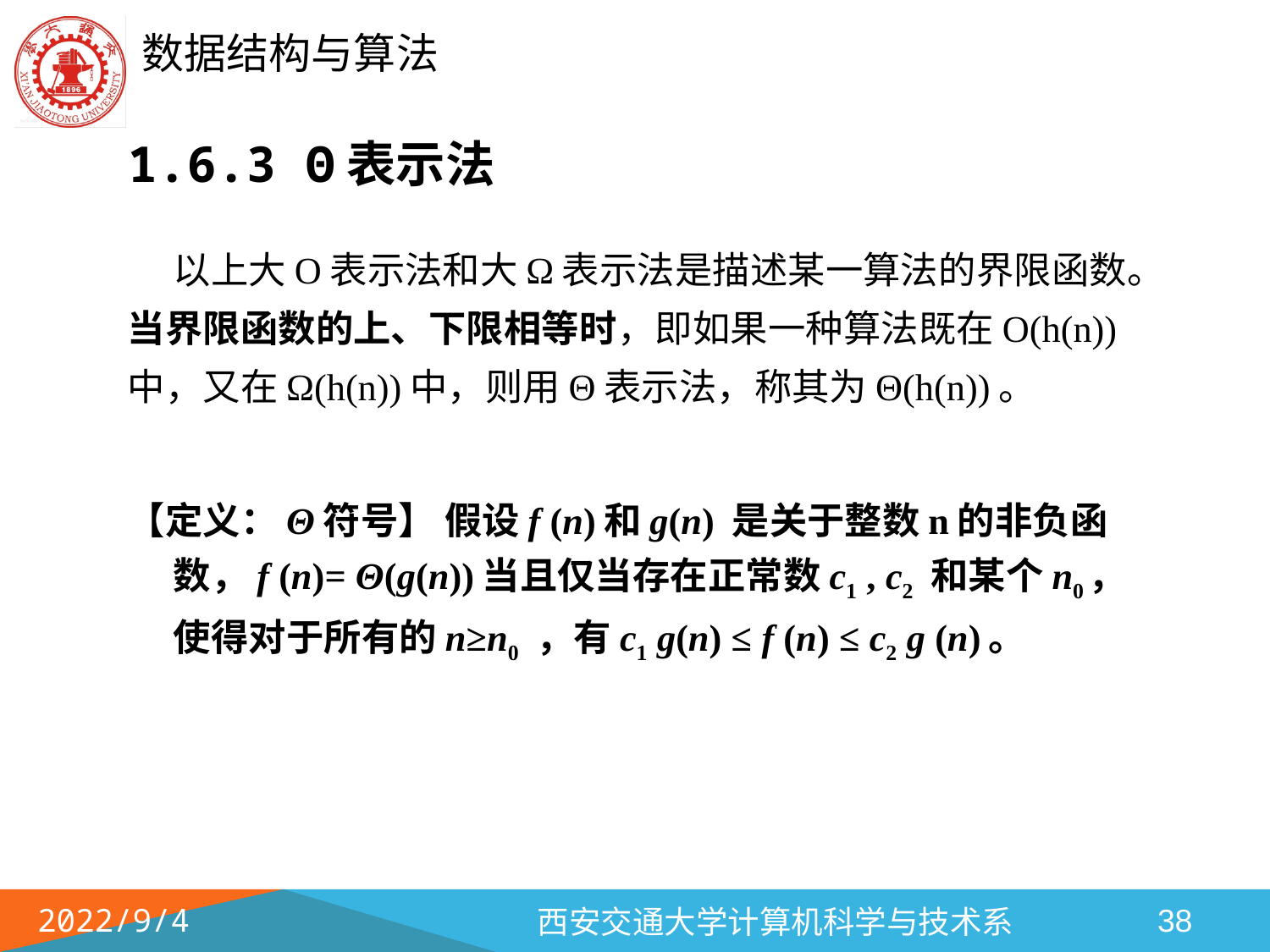

# 1.6.3 Θ表示法
以上大O表示法和大Ω表示法是描述某一算法的界限函数。当界限函数的上、下限相等时，即如果一种算法既在O(h(n))中，又在Ω(h(n))中，则用Θ表示法，称其为Θ(h(n))。

【定义：Θ符号】 假设f (n)和g(n) 是关于整数n的非负函数，f (n)= Θ(g(n))当且仅当存在正常数c1 , c2 和某个n0，使得对于所有的n≥n0 ，有c1 g(n) ≤ f (n) ≤ c2 g (n)。